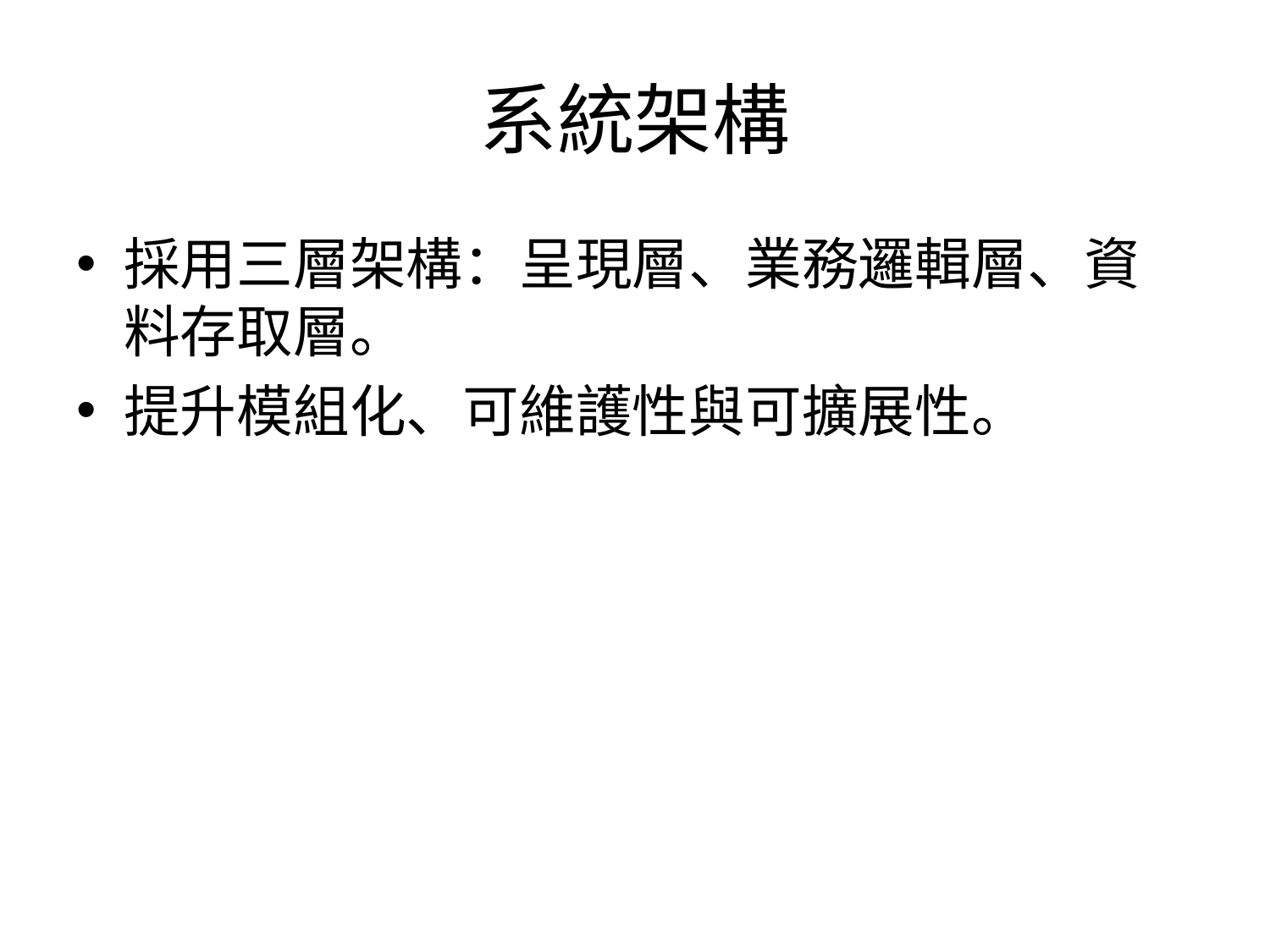

# 系統架構
採用三層架構：呈現層、業務邏輯層、資料存取層。
提升模組化、可維護性與可擴展性。